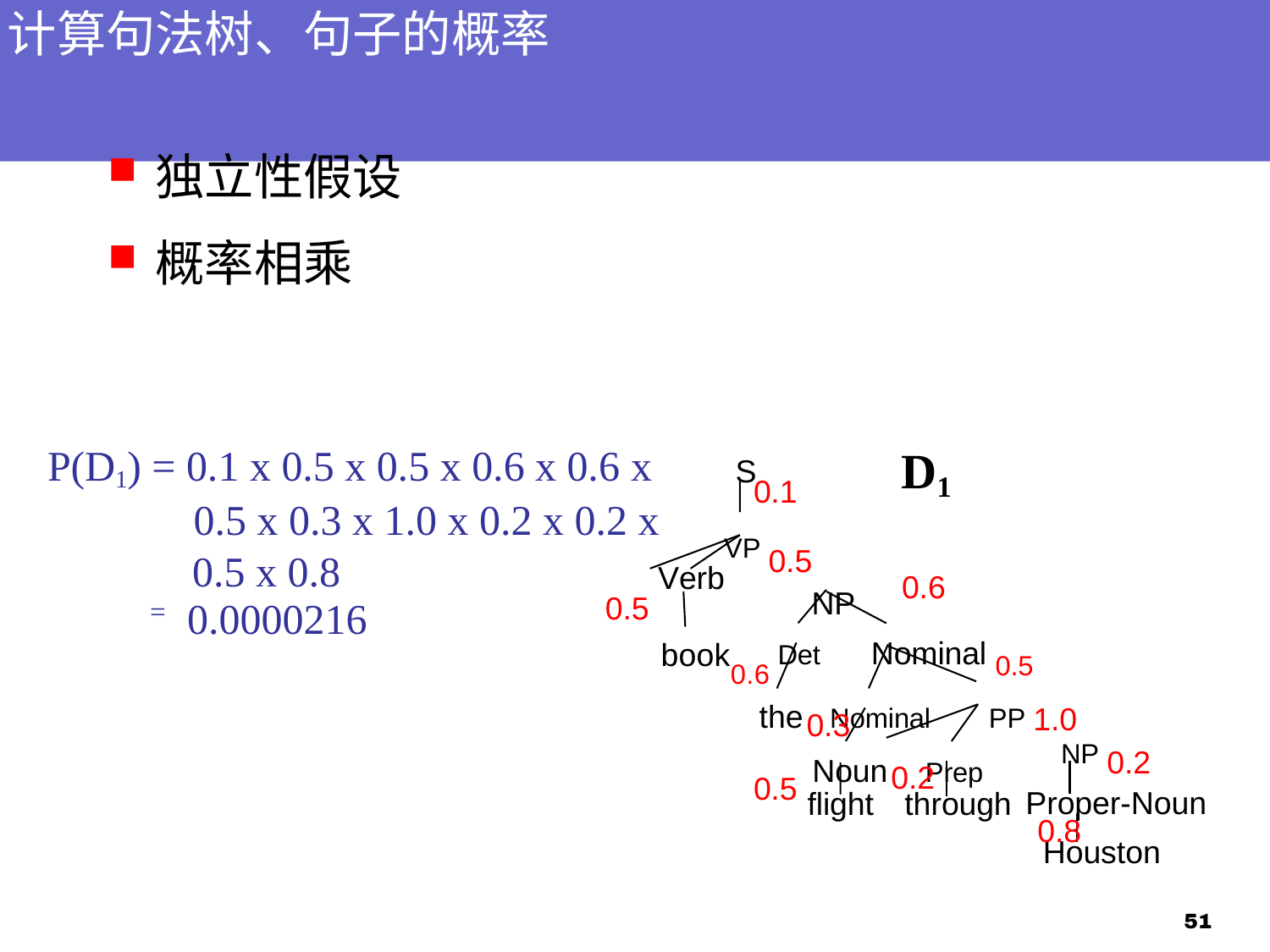

# 计算句法树、句子的概率
独立性假设
概率相乘
P(D1) = 0.1 x 0.5 x 0.5 x 0.6 x 0.6 x
0.5 x 0.3 x 1.0 x 0.2 x 0.2 x
0.5 x 0.8
D1
S
0.1

VP 0.5
NP

0.6
Nominal 0.5
Verb
0.5

0.0000216

=
book0.6 Det

the	Nominal
PP 1.0
0.3

Noun	Prep
NP 0.2
Proper-Noun  0.8
0.2

0.5
flight	through

Houston
51